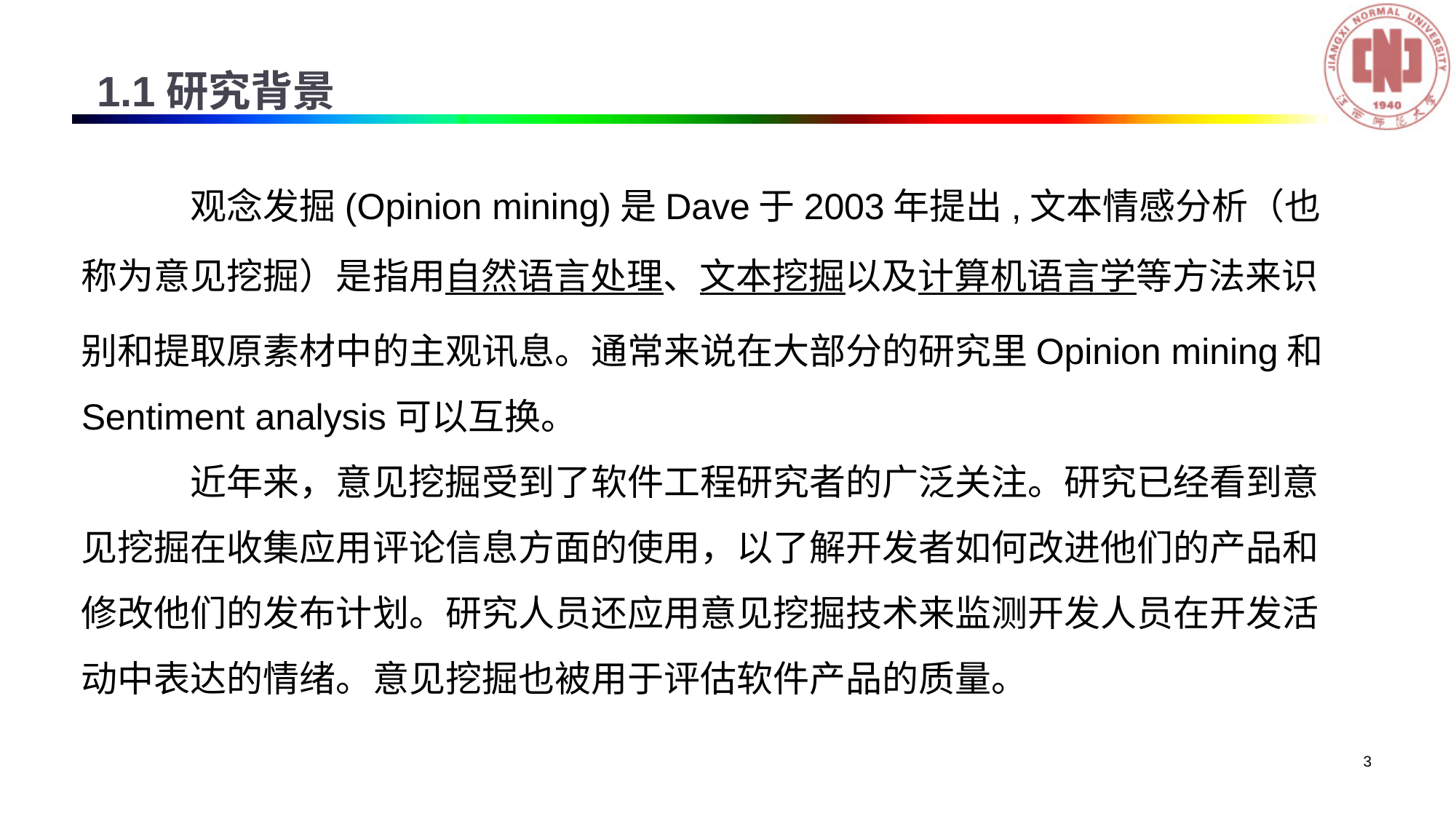

1.1研究背景
 	观念发掘(Opinion mining)是Dave于2003年提出,文本情感分析（也称为意见挖掘）是指用自然语言处理、文本挖掘以及计算机语言学等方法来识别和提取原素材中的主观讯息。通常来说在大部分的研究里Opinion mining和Sentiment analysis可以互换。
	近年来，意见挖掘受到了软件工程研究者的广泛关注。研究已经看到意见挖掘在收集应用评论信息方面的使用，以了解开发者如何改进他们的产品和修改他们的发布计划。研究人员还应用意见挖掘技术来监测开发人员在开发活动中表达的情绪。意见挖掘也被用于评估软件产品的质量。

3